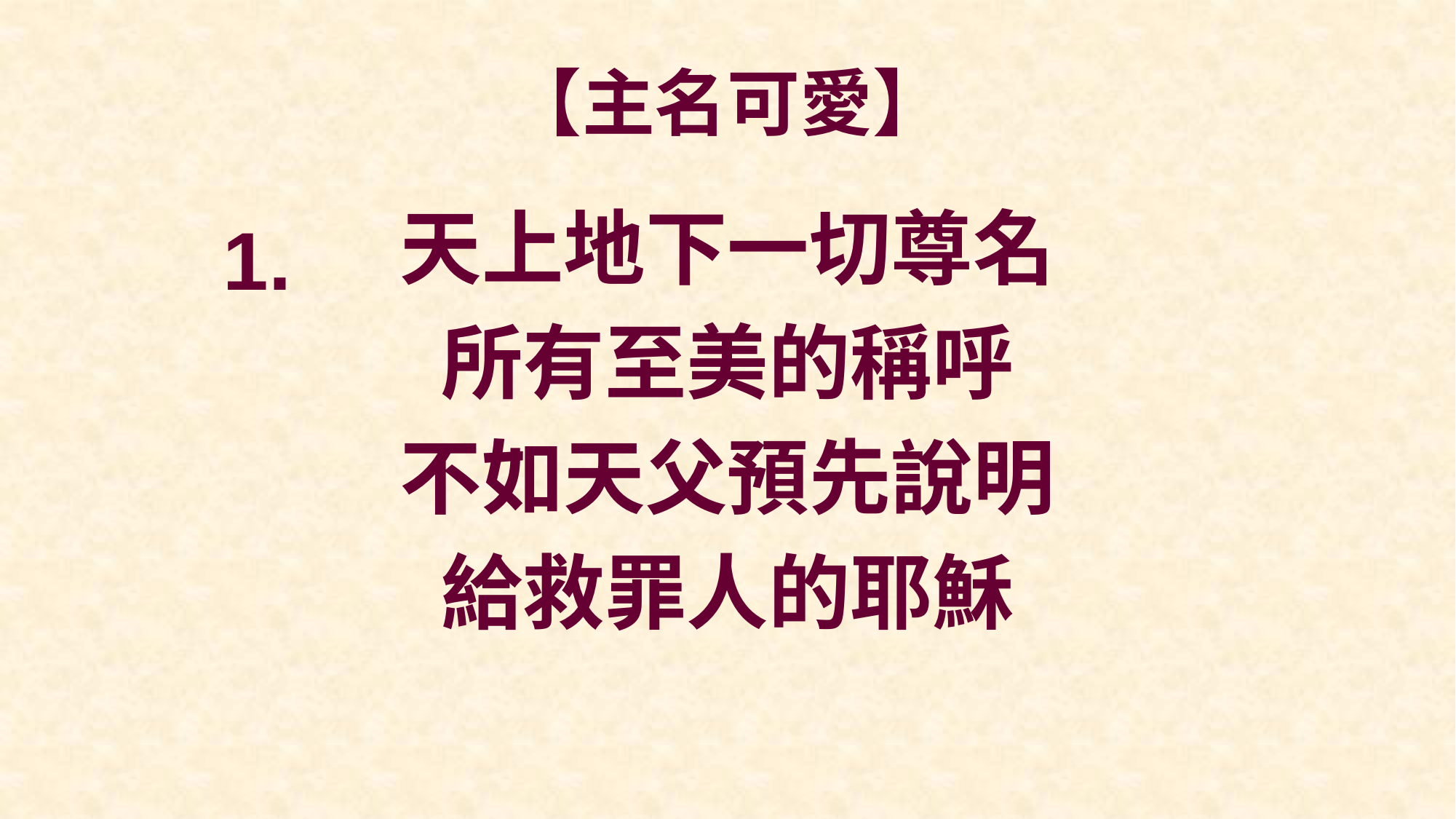

# 【主名可愛】
天上地下一切尊名
所有至美的稱呼
不如天父預先說明
給救罪人的耶穌
1.